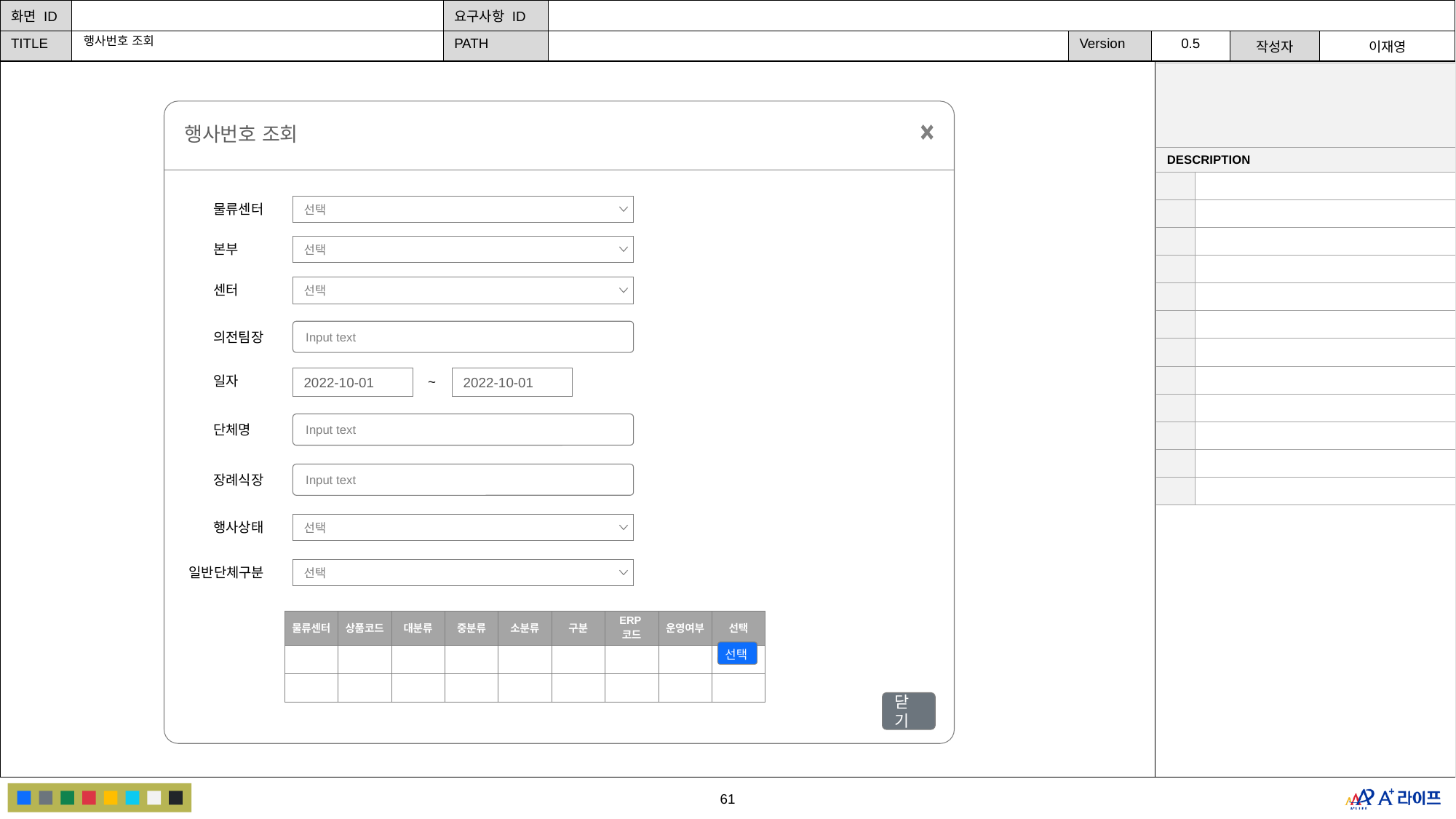

행사번호 조회
|  |  |
| --- | --- |
| DESCRIPTION |  |
|  |  |
|  |  |
|  |  |
|  |  |
|  |  |
|  |  |
|  |  |
|  |  |
|  |  |
|  |  |
|  |  |
|  |  |
행사번호 조회

물류센터
선택

본부
선택

센터
선택

Input text
의전팀장
일자
2022-10-01
~
2022-10-01
Input text
단체명
Input text
장례식장
행사상태
선택

일반단체구분
선택

| 물류센터 | 상품코드 | 대분류 | 중분류 | 소분류 | 구분 | ERP코드 | 운영여부 | 선택 |
| --- | --- | --- | --- | --- | --- | --- | --- | --- |
|  |  |  |  |  |  |  |  |  |
|  |  |  |  |  |  |  |  |  |
선택

닫기